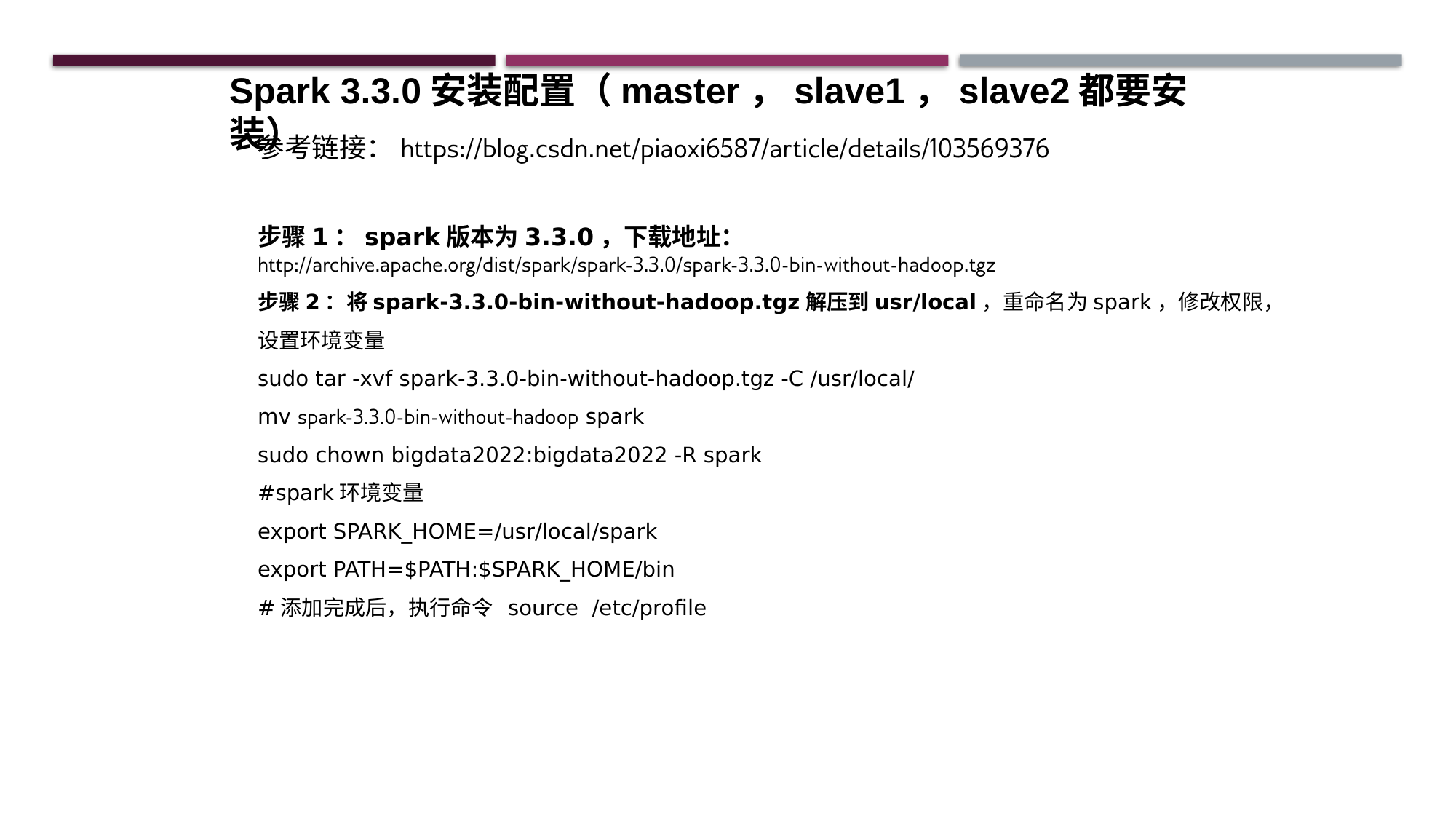

Spark 3.3.0安装配置（master，slave1，slave2都要安装）
参考链接：https://blog.csdn.net/piaoxi6587/article/details/103569376
步骤1：spark版本为3.3.0，下载地址：
http://archive.apache.org/dist/spark/spark-3.3.0/spark-3.3.0-bin-without-hadoop.tgz
步骤2：将spark-3.3.0-bin-without-hadoop.tgz解压到usr/local，重命名为spark，修改权限，设置环境变量
sudo tar -xvf spark-3.3.0-bin-without-hadoop.tgz -C /usr/local/
mv spark-3.3.0-bin-without-hadoop spark
sudo chown bigdata2022:bigdata2022 -R spark
#spark环境变量
export SPARK_HOME=/usr/local/spark
export PATH=$PATH:$SPARK_HOME/bin
#添加完成后，执行命令  source  /etc/profile